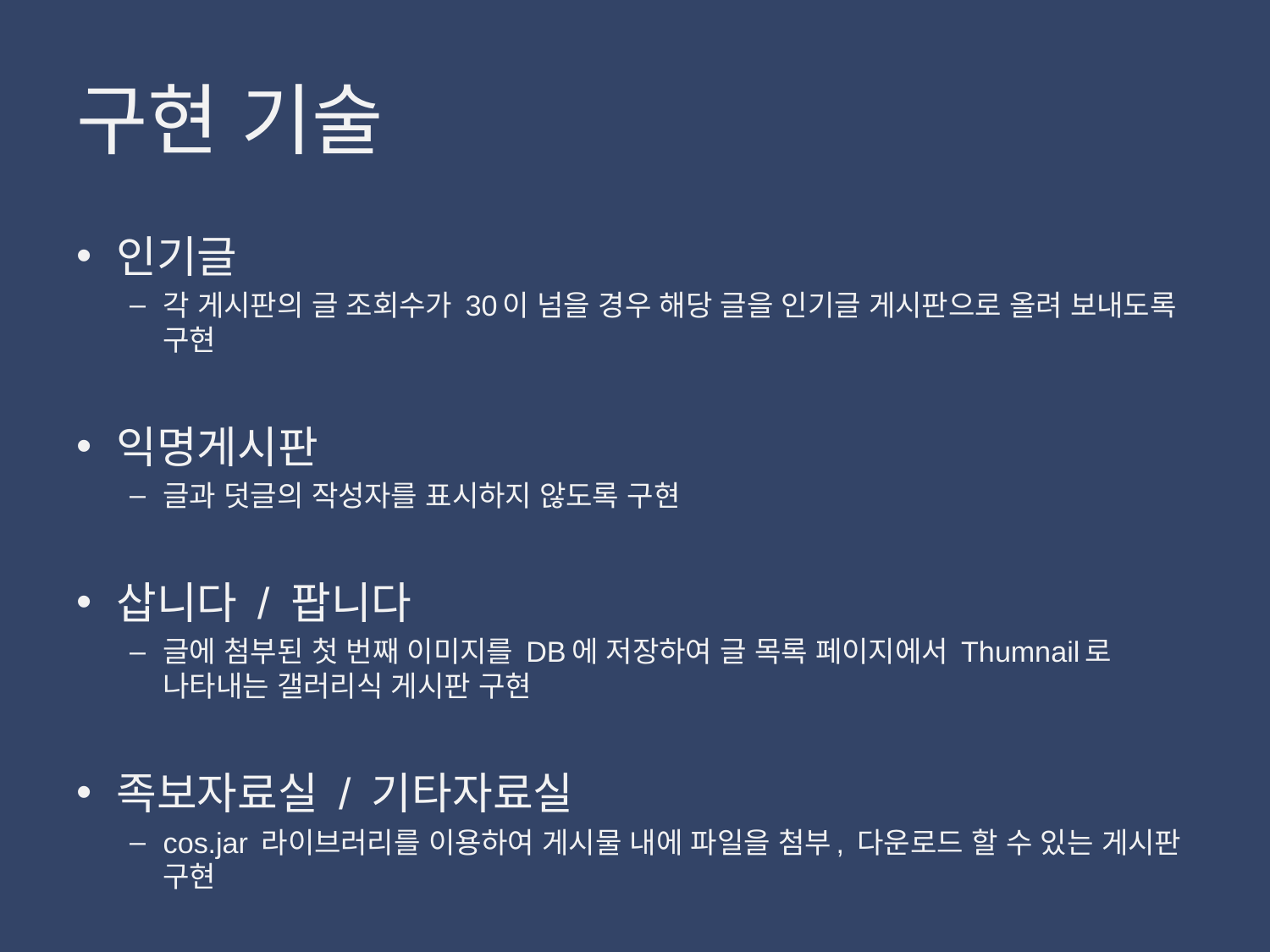

# 구현 기술
인기글
각 게시판의 글 조회수가 30이 넘을 경우 해당 글을 인기글 게시판으로 올려 보내도록 구현

익명게시판
글과 덧글의 작성자를 표시하지 않도록 구현

삽니다 / 팝니다
글에 첨부된 첫 번째 이미지를 DB에 저장하여 글 목록 페이지에서 Thumnail로 나타내는 갤러리식 게시판 구현

족보자료실 / 기타자료실
cos.jar 라이브러리를 이용하여 게시물 내에 파일을 첨부, 다운로드 할 수 있는 게시판 구현